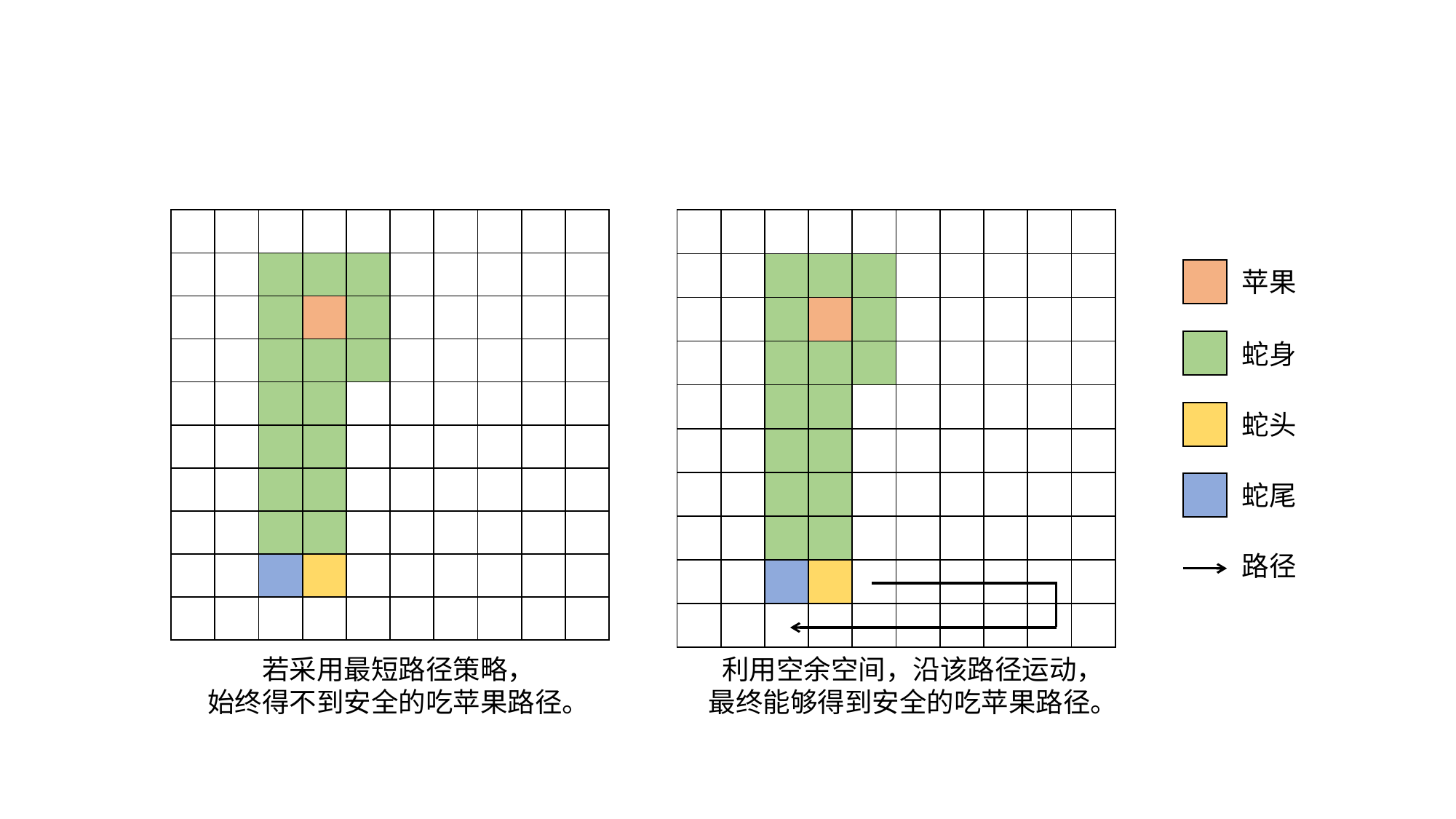

|  |  |  |  |  |  |  |  |  |  |
| --- | --- | --- | --- | --- | --- | --- | --- | --- | --- |
|  |  |  |  |  |  |  |  |  |  |
|  |  |  |  |  |  |  |  |  |  |
|  |  |  |  |  |  |  |  |  |  |
|  |  |  |  |  |  |  |  |  |  |
|  |  |  |  |  |  |  |  |  |  |
|  |  |  |  |  |  |  |  |  |  |
|  |  |  |  |  |  |  |  |  |  |
|  |  |  |  |  |  |  |  |  |  |
|  |  |  |  |  |  |  |  |  |  |
|  |  |  |  |  |  |  |  |  |  |
| --- | --- | --- | --- | --- | --- | --- | --- | --- | --- |
|  |  |  |  |  |  |  |  |  |  |
|  |  |  |  |  |  |  |  |  |  |
|  |  |  |  |  |  |  |  |  |  |
|  |  |  |  |  |  |  |  |  |  |
|  |  |  |  |  |  |  |  |  |  |
|  |  |  |  |  |  |  |  |  |  |
|  |  |  |  |  |  |  |  |  |  |
|  |  |  |  |  |  |  |  |  |  |
|  |  |  |  |  |  |  |  |  |  |

苹果

蛇身

蛇头

蛇尾
路径
若采用最短路径策略，
始终得不到安全的吃苹果路径。
利用空余空间，沿该路径运动，
最终能够得到安全的吃苹果路径。